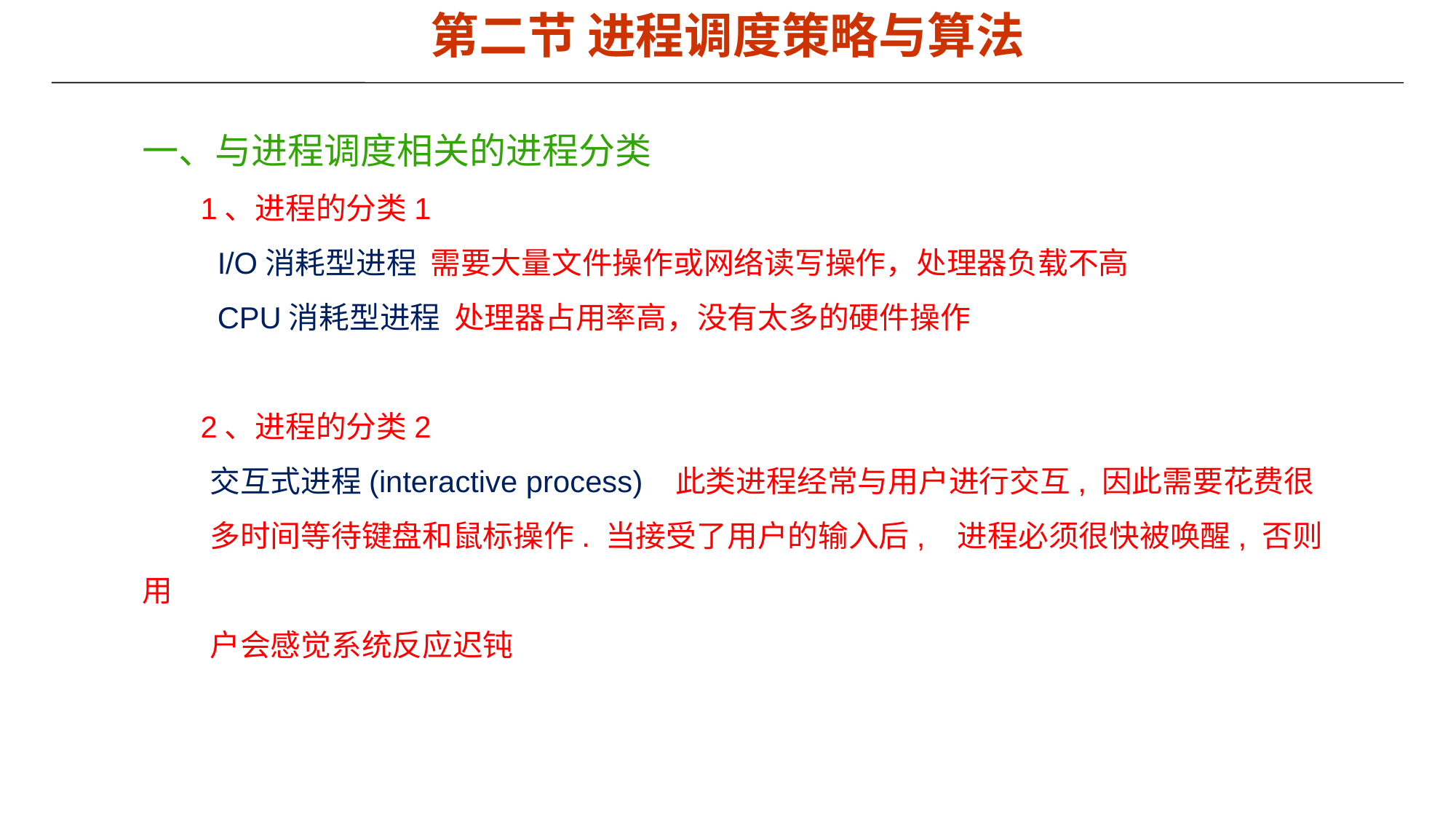

第二节 进程调度策略与算法

一、与进程调度相关的进程分类
       1、进程的分类1
         I/O消耗型进程  需要大量文件操作或网络读写操作，处理器负载不高
         CPU消耗型进程  处理器占用率高，没有太多的硬件操作

       2、进程的分类2
         交互式进程(interactive process)   此类进程经常与用户进行交互, 因此需要花费很
         多时间等待键盘和鼠标操作. 当接受了用户的输入后,   进程必须很快被唤醒, 否则用
         户会感觉系统反应迟钝